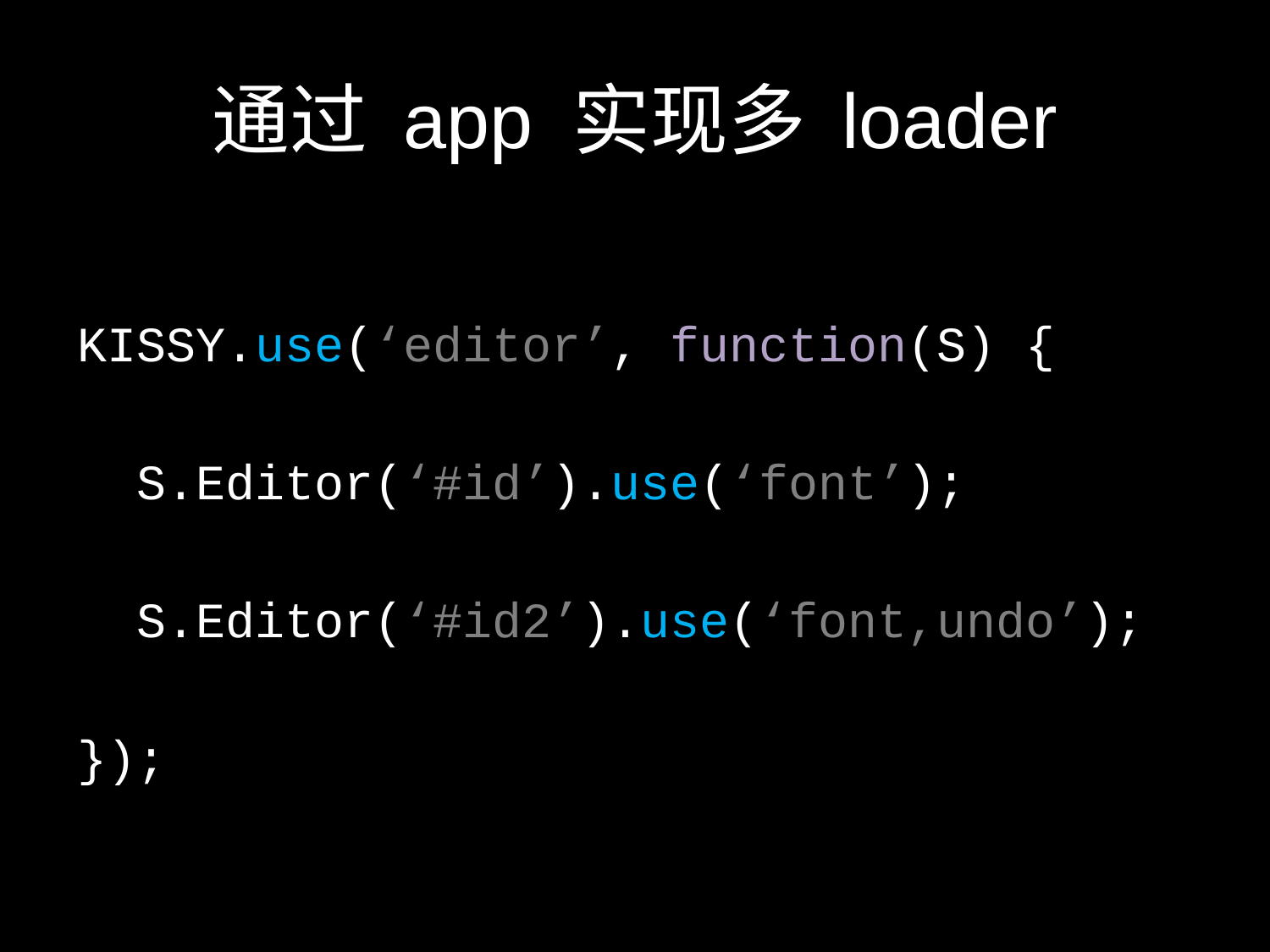

# 通过 app 实现多 loader
KISSY.use(‘editor’, function(S) {

  S.Editor(‘#id’).use(‘font’);

  S.Editor(‘#id2’).use(‘font,undo’);

});